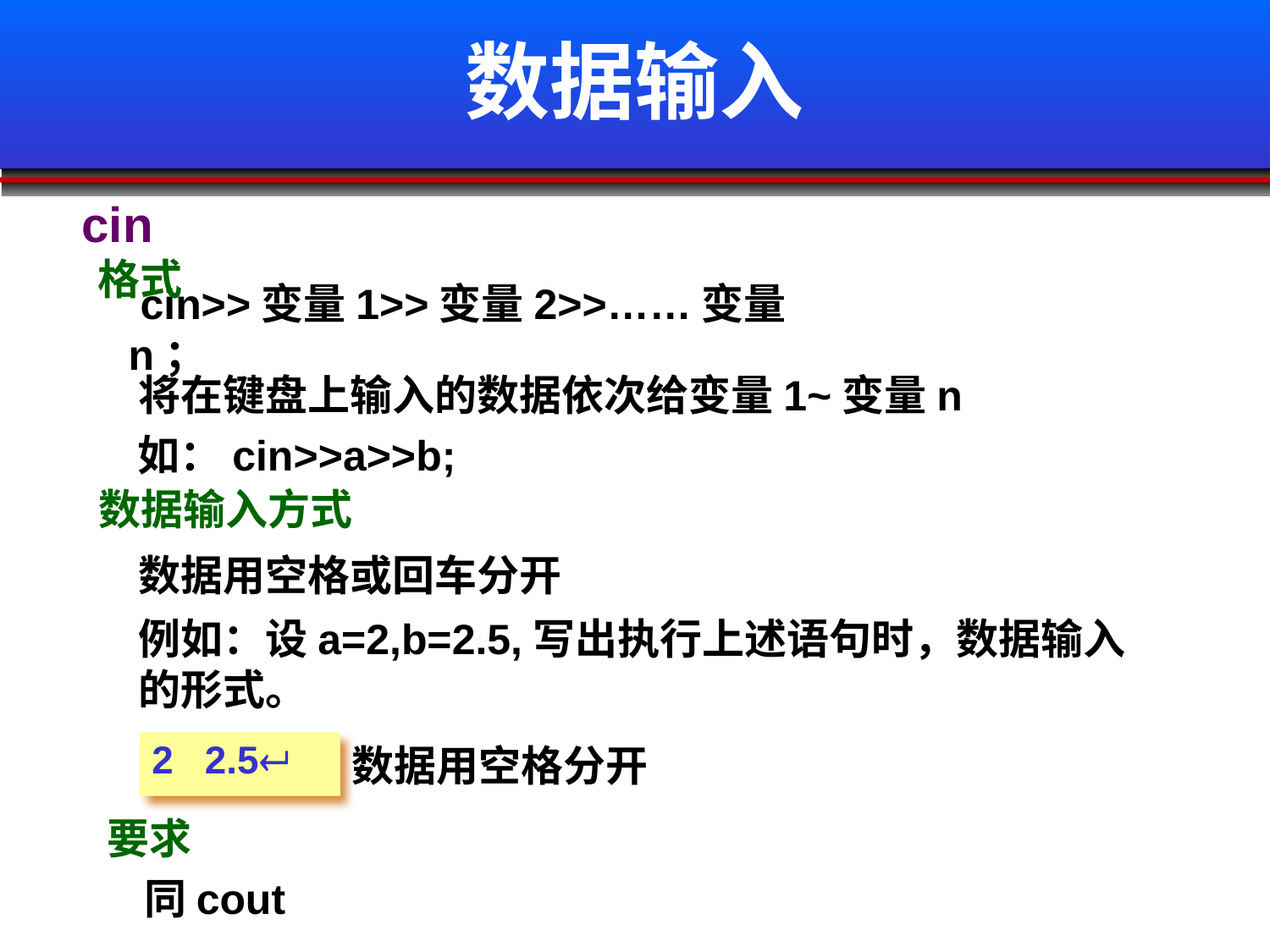

# 数据输入
 cin
 格式
 cin>>变量1>>变量2>>……变量n；
将在键盘上输入的数据依次给变量1~变量n
如：cin>>a>>b;
数据输入方式
数据用空格或回车分开
例如：设a=2,b=2.5,写出执行上述语句时，数据输入的形式。

2
2.5
↵

数据用空格分开
要求
同cout